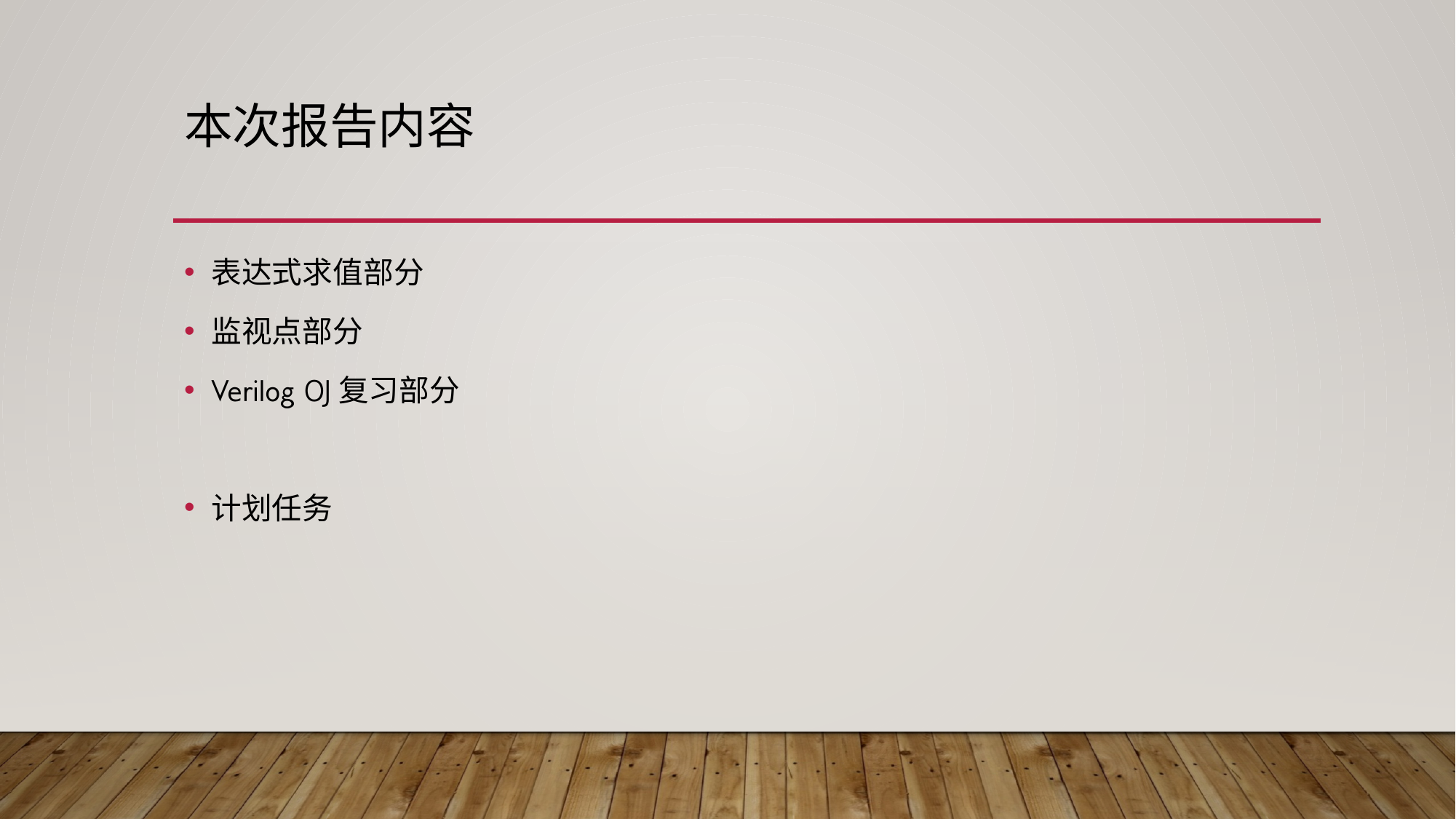

# 本次报告内容
表达式求值部分
监视点部分
Verilog OJ复习部分

计划任务